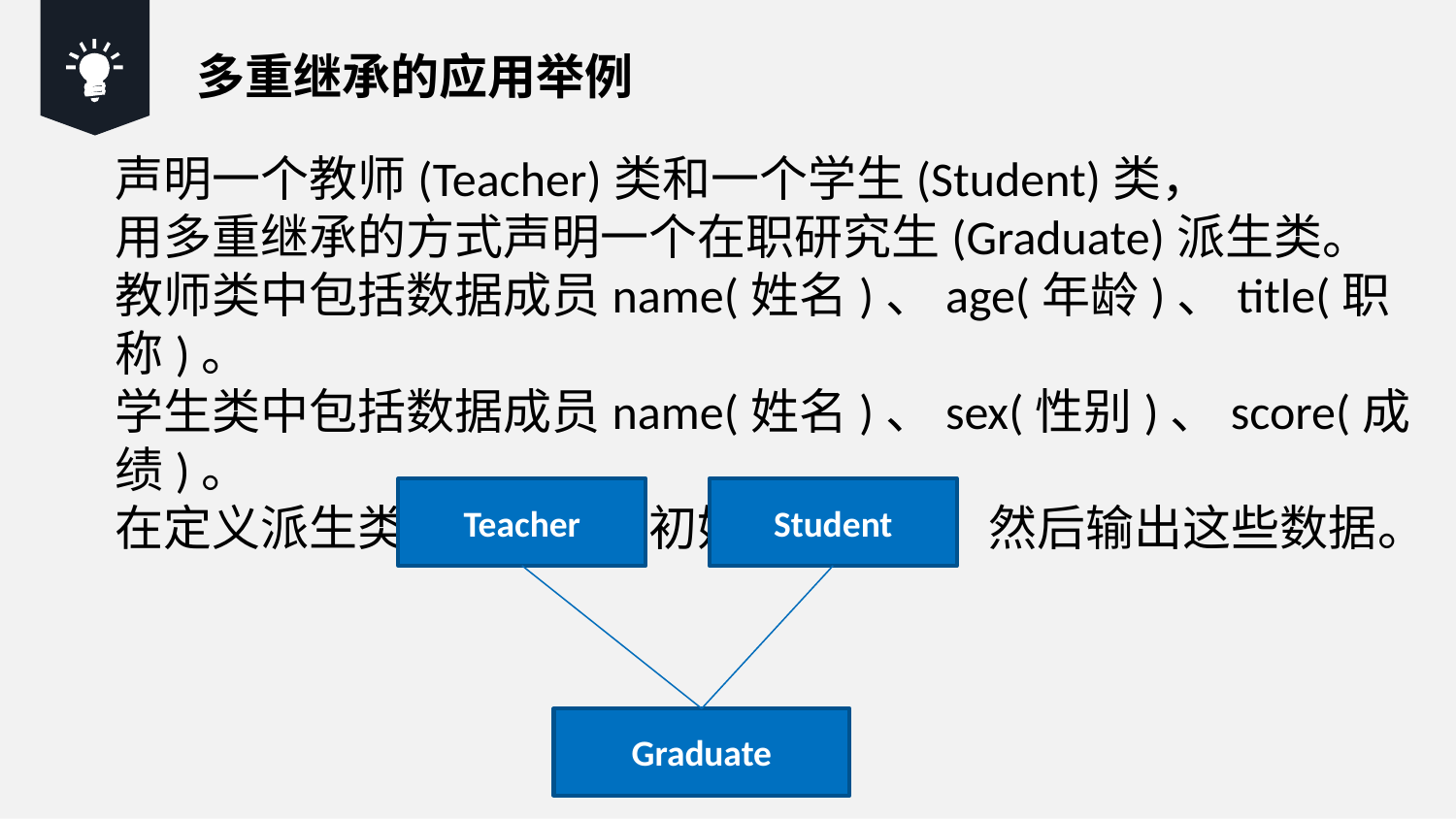

多重继承的应用举例
声明一个教师(Teacher)类和一个学生(Student)类，
用多重继承的方式声明一个在职研究生(Graduate)派生类。
教师类中包括数据成员name(姓名)、age(年龄)、title(职称)。
学生类中包括数据成员name(姓名)、sex(性别)、score(成绩)。
在定义派生类对象时给出初始化的数据，然后输出这些数据。
Teacher
Student
Graduate